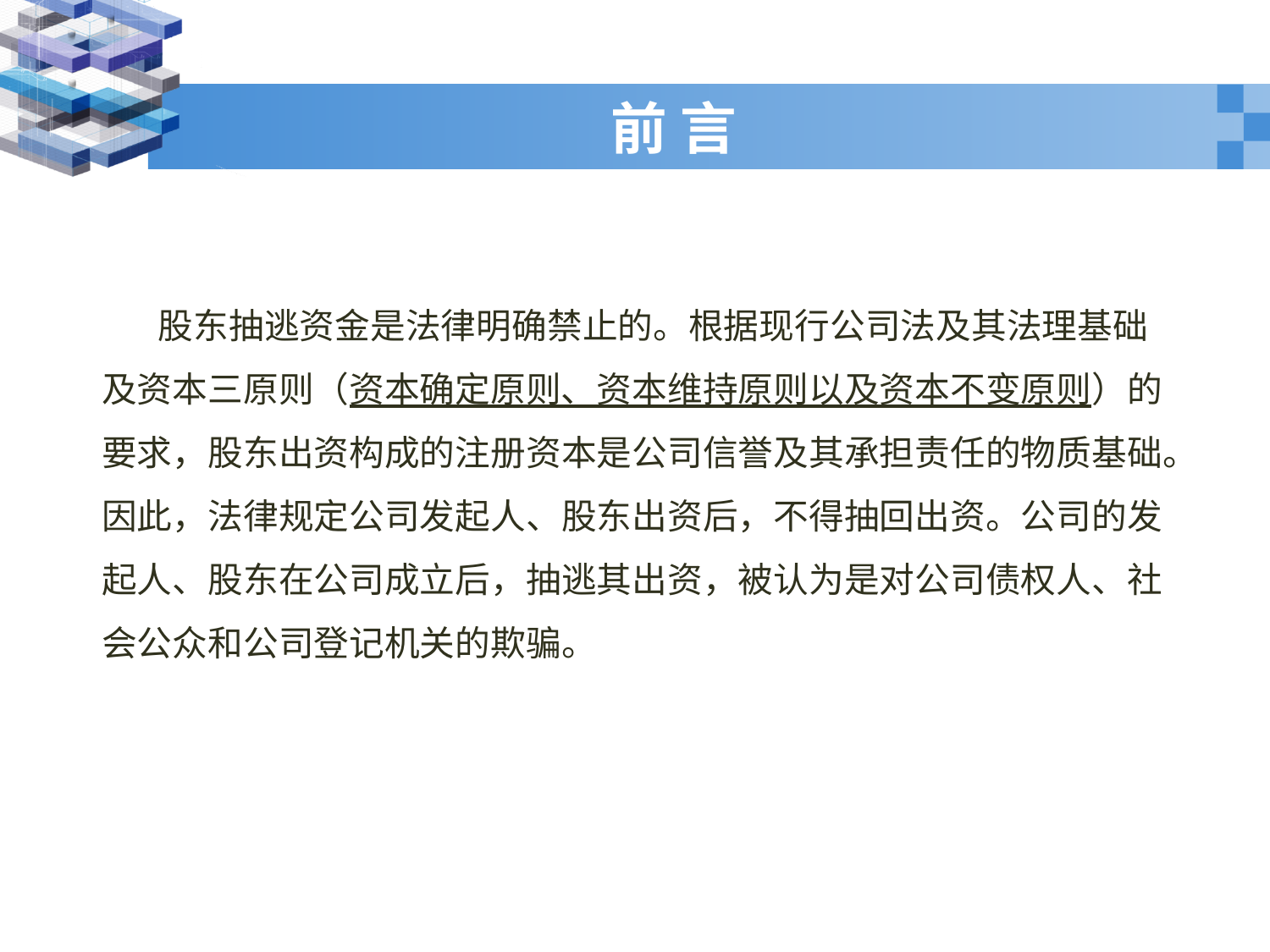

# 前 言
股东抽逃资金是法律明确禁止的。根据现行公司法及其法理基础及资本三原则（资本确定原则、资本维持原则以及资本不变原则）的要求，股东出资构成的注册资本是公司信誉及其承担责任的物质基础。因此，法律规定公司发起人、股东出资后，不得抽回出资。公司的发起人、股东在公司成立后，抽逃其出资，被认为是对公司债权人、社会公众和公司登记机关的欺骗。